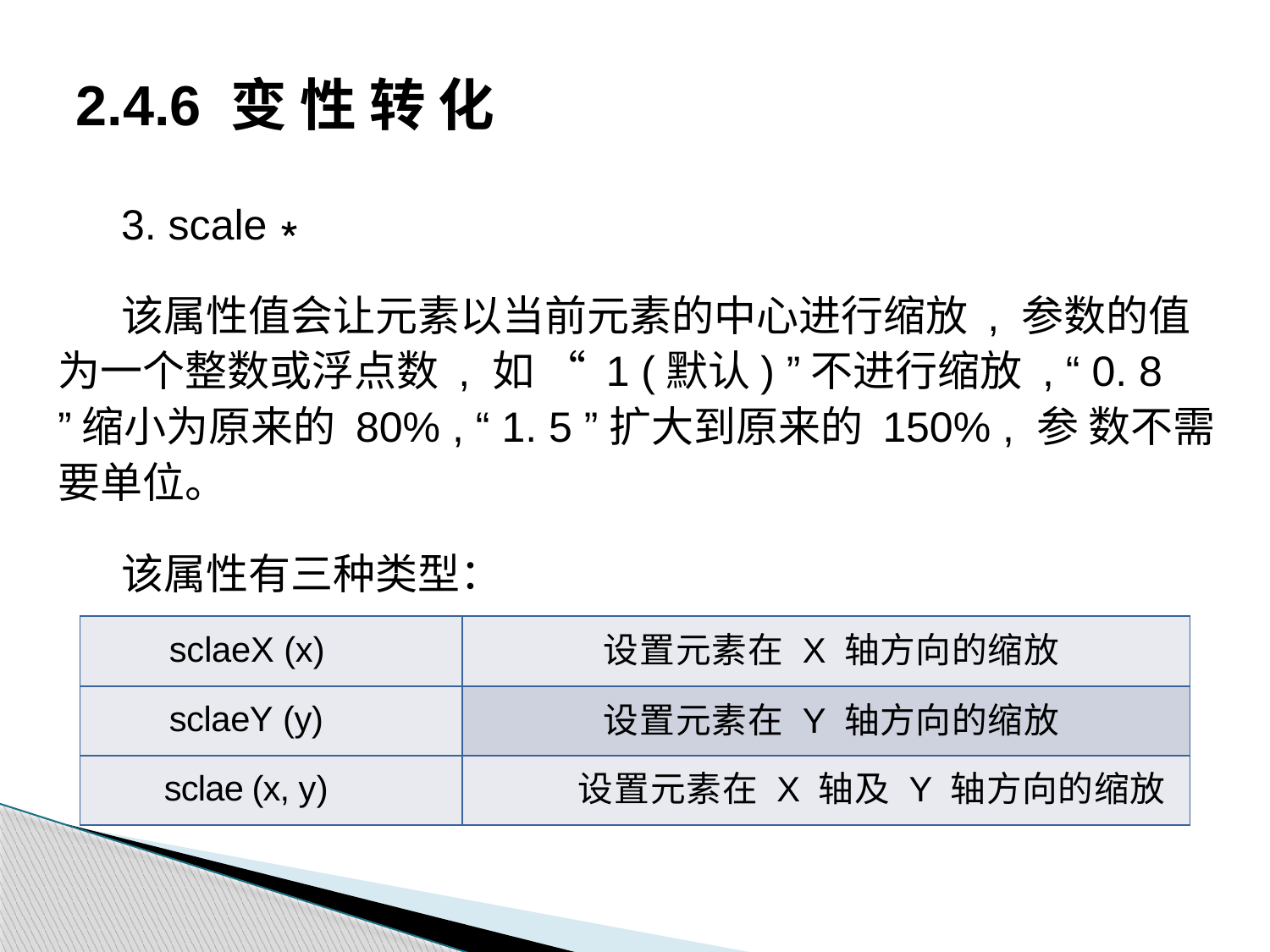

# 2.4.6 变 性 转 化
3. scale ∗
该属性值会让元素以当前元素的中心进行缩放 , 参数的值为一个整数或浮点数 , 如 “ 1 (默认) ”不进行缩放 , “ 0. 8 ”缩小为原来的 80% , “ 1. 5 ”扩大到原来的 150% , 参 数不需要单位。
该属性有三种类型：
| sclaeX (x) | 设置元素在 X 轴方向的缩放 |
| --- | --- |
| sclaeY (y) | 设置元素在 Y 轴方向的缩放 |
| sclae (x, y) | 设置元素在 X 轴及 Y 轴方向的缩放 |